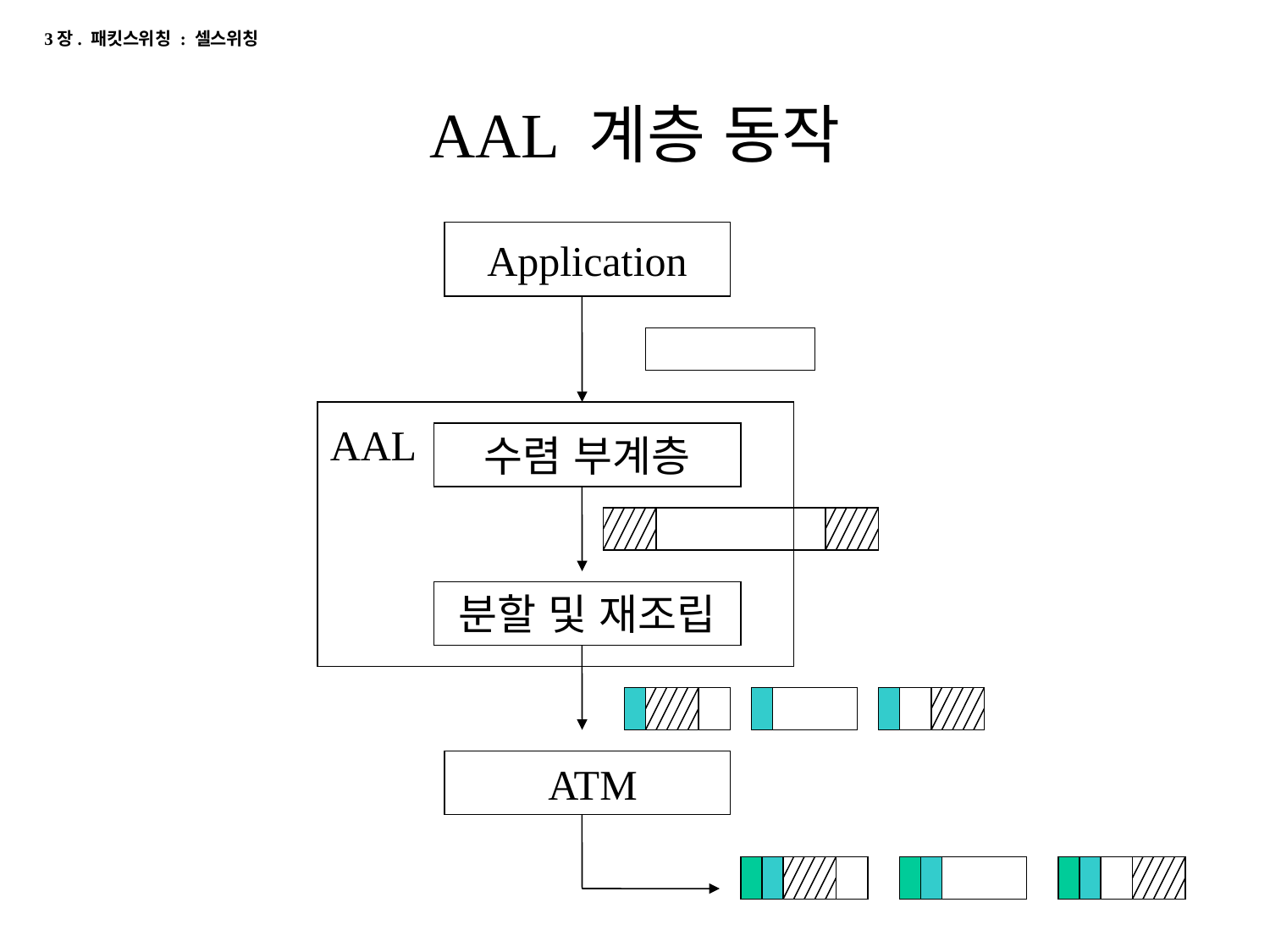

3장. 패킷스위칭 : 셀스위칭
# AAL 계층 동작
Application

AAL
수렴 부계층

분할 및 재조립

 ATM